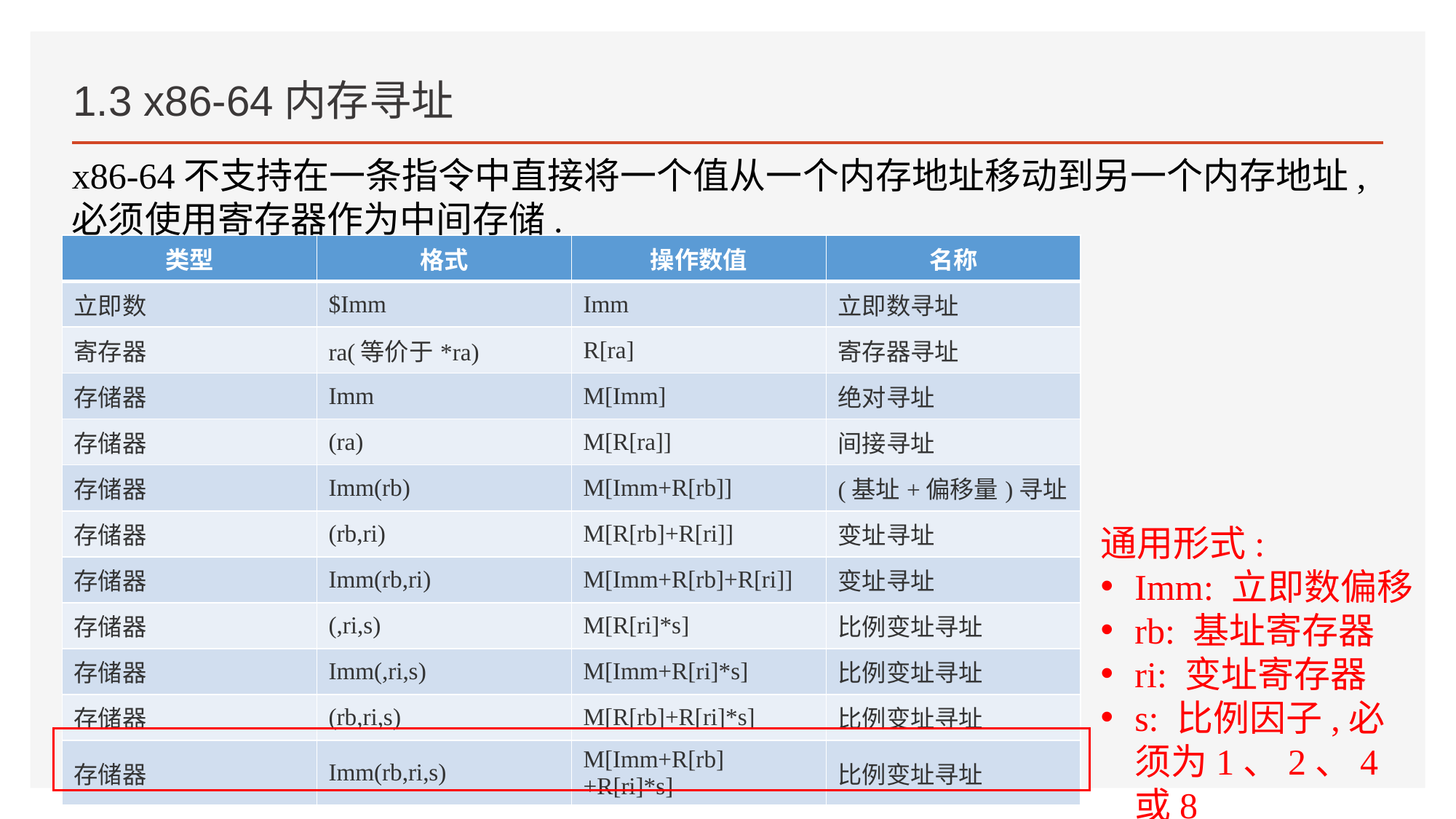

# 1.3 x86-64内存寻址
x86-64不支持在一条指令中直接将一个值从一个内存地址移动到另一个内存地址, 必须使用寄存器作为中间存储.
| 类型 | 格式 | 操作数值 | 名称 |
| --- | --- | --- | --- |
| 立即数 | $Imm | Imm | 立即数寻址 |
| 寄存器 | ra(等价于\*ra) | R[ra] | 寄存器寻址 |
| 存储器 | Imm | M[Imm] | 绝对寻址 |
| 存储器 | (ra) | M[R[ra]] | 间接寻址 |
| 存储器 | Imm(rb) | M[Imm+R[rb]] | (基址+偏移量)寻址 |
| 存储器 | (rb,ri) | M[R[rb]+R[ri]] | 变址寻址 |
| 存储器 | Imm(rb,ri) | M[Imm+R[rb]+R[ri]] | 变址寻址 |
| 存储器 | (,ri,s) | M[R[ri]\*s] | 比例变址寻址 |
| 存储器 | Imm(,ri,s) | M[Imm+R[ri]\*s] | 比例变址寻址 |
| 存储器 | (rb,ri,s) | M[R[rb]+R[ri]\*s] | 比例变址寻址 |
| 存储器 | Imm(rb,ri,s) | M[Imm+R[rb]+R[ri]\*s] | 比例变址寻址 |
通用形式:
Imm: 立即数偏移
rb: 基址寄存器
ri: 变址寄存器
s: 比例因子,必须为1、2、4或8